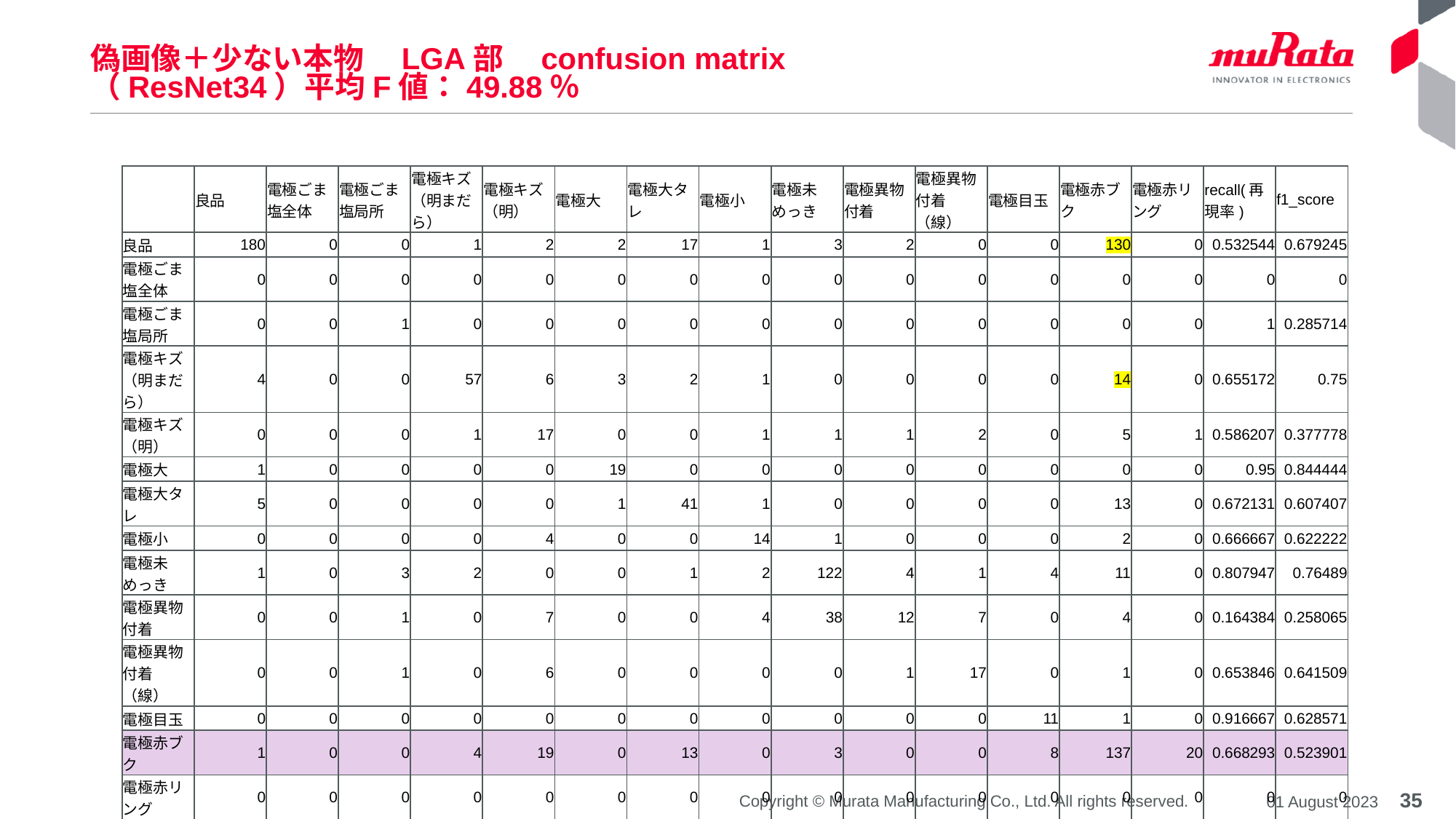

# 偽画像＋少ない本物　LGA部　confusion matrix　 （ResNet34）平均F値：49.88％
|  | 良品 | 電極ごま塩全体 | 電極ごま塩局所 | 電極キズ（明まだら） | 電極キズ（明） | 電極大 | 電極大タレ | 電極小 | 電極未めっき | 電極異物付着 | 電極異物付着（線） | 電極目玉 | 電極赤ブク | 電極赤リング | recall(再現率) | f1\_score |
| --- | --- | --- | --- | --- | --- | --- | --- | --- | --- | --- | --- | --- | --- | --- | --- | --- |
| 良品 | 180 | 0 | 0 | 1 | 2 | 2 | 17 | 1 | 3 | 2 | 0 | 0 | 130 | 0 | 0.532544 | 0.679245 |
| 電極ごま塩全体 | 0 | 0 | 0 | 0 | 0 | 0 | 0 | 0 | 0 | 0 | 0 | 0 | 0 | 0 | 0 | 0 |
| 電極ごま塩局所 | 0 | 0 | 1 | 0 | 0 | 0 | 0 | 0 | 0 | 0 | 0 | 0 | 0 | 0 | 1 | 0.285714 |
| 電極キズ（明まだら） | 4 | 0 | 0 | 57 | 6 | 3 | 2 | 1 | 0 | 0 | 0 | 0 | 14 | 0 | 0.655172 | 0.75 |
| 電極キズ（明） | 0 | 0 | 0 | 1 | 17 | 0 | 0 | 1 | 1 | 1 | 2 | 0 | 5 | 1 | 0.586207 | 0.377778 |
| 電極大 | 1 | 0 | 0 | 0 | 0 | 19 | 0 | 0 | 0 | 0 | 0 | 0 | 0 | 0 | 0.95 | 0.844444 |
| 電極大タレ | 5 | 0 | 0 | 0 | 0 | 1 | 41 | 1 | 0 | 0 | 0 | 0 | 13 | 0 | 0.672131 | 0.607407 |
| 電極小 | 0 | 0 | 0 | 0 | 4 | 0 | 0 | 14 | 1 | 0 | 0 | 0 | 2 | 0 | 0.666667 | 0.622222 |
| 電極未めっき | 1 | 0 | 3 | 2 | 0 | 0 | 1 | 2 | 122 | 4 | 1 | 4 | 11 | 0 | 0.807947 | 0.76489 |
| 電極異物付着 | 0 | 0 | 1 | 0 | 7 | 0 | 0 | 4 | 38 | 12 | 7 | 0 | 4 | 0 | 0.164384 | 0.258065 |
| 電極異物付着（線） | 0 | 0 | 1 | 0 | 6 | 0 | 0 | 0 | 0 | 1 | 17 | 0 | 1 | 0 | 0.653846 | 0.641509 |
| 電極目玉 | 0 | 0 | 0 | 0 | 0 | 0 | 0 | 0 | 0 | 0 | 0 | 11 | 1 | 0 | 0.916667 | 0.628571 |
| 電極赤ブク | 1 | 0 | 0 | 4 | 19 | 0 | 13 | 0 | 3 | 0 | 0 | 8 | 137 | 20 | 0.668293 | 0.523901 |
| 電極赤リング | 0 | 0 | 0 | 0 | 0 | 0 | 0 | 0 | 0 | 0 | 0 | 0 | 0 | 0 | 0 | 0 |
| precision | 0.9375 | 0 | 0.166667 | 0.876923 | 0.278689 | 0.76 | 0.554054 | 0.583333 | 0.72619 | 0.6 | 0.62963 | 0.478261 | 0.430818 | 0 | 0.613281 |  |